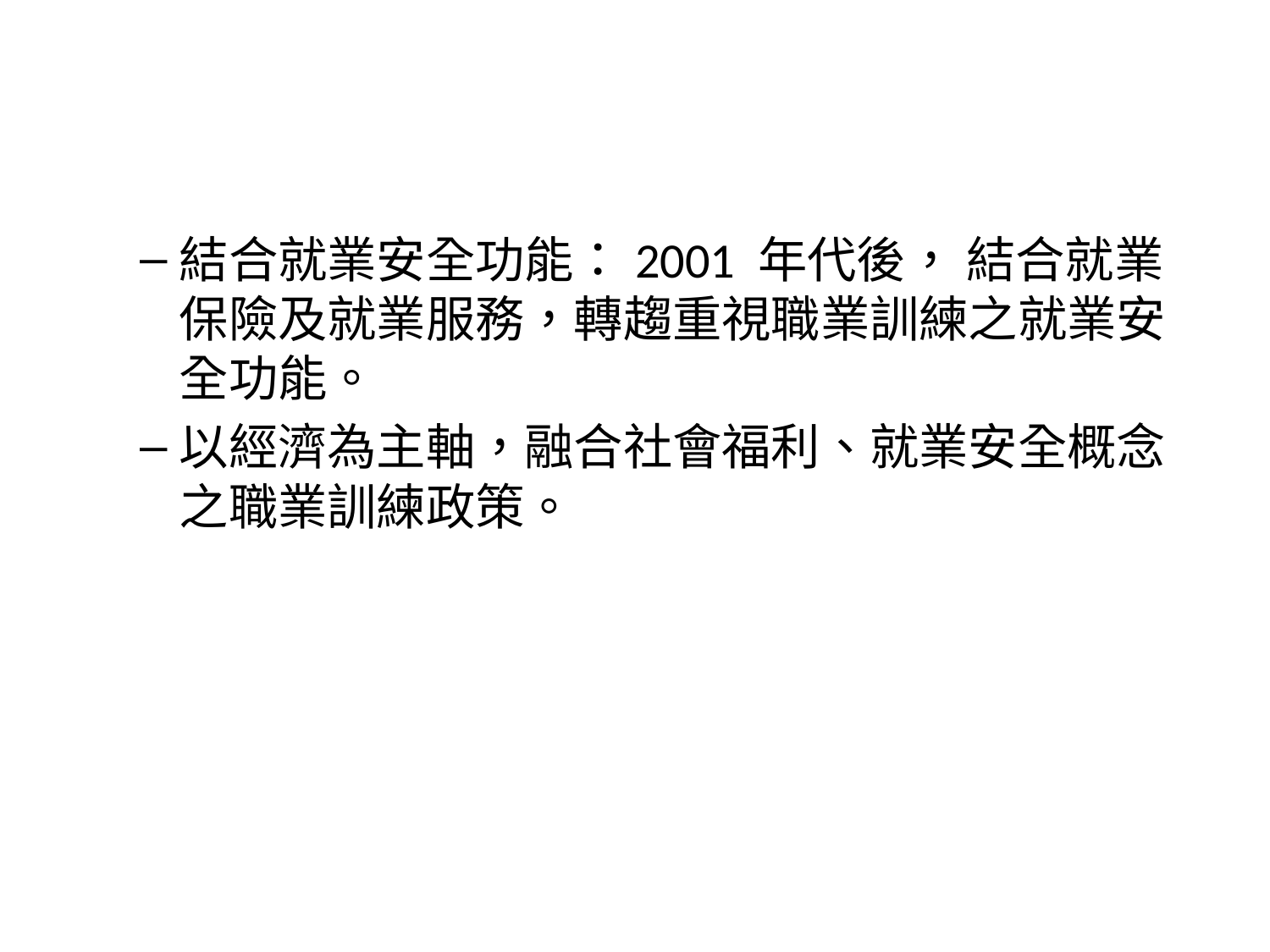

#
結合就業安全功能：2001 年代後， 結合就業保險及就業服務，轉趨重視職業訓練之就業安全功能。
以經濟為主軸，融合社會福利、就業安全概念之職業訓練政策。